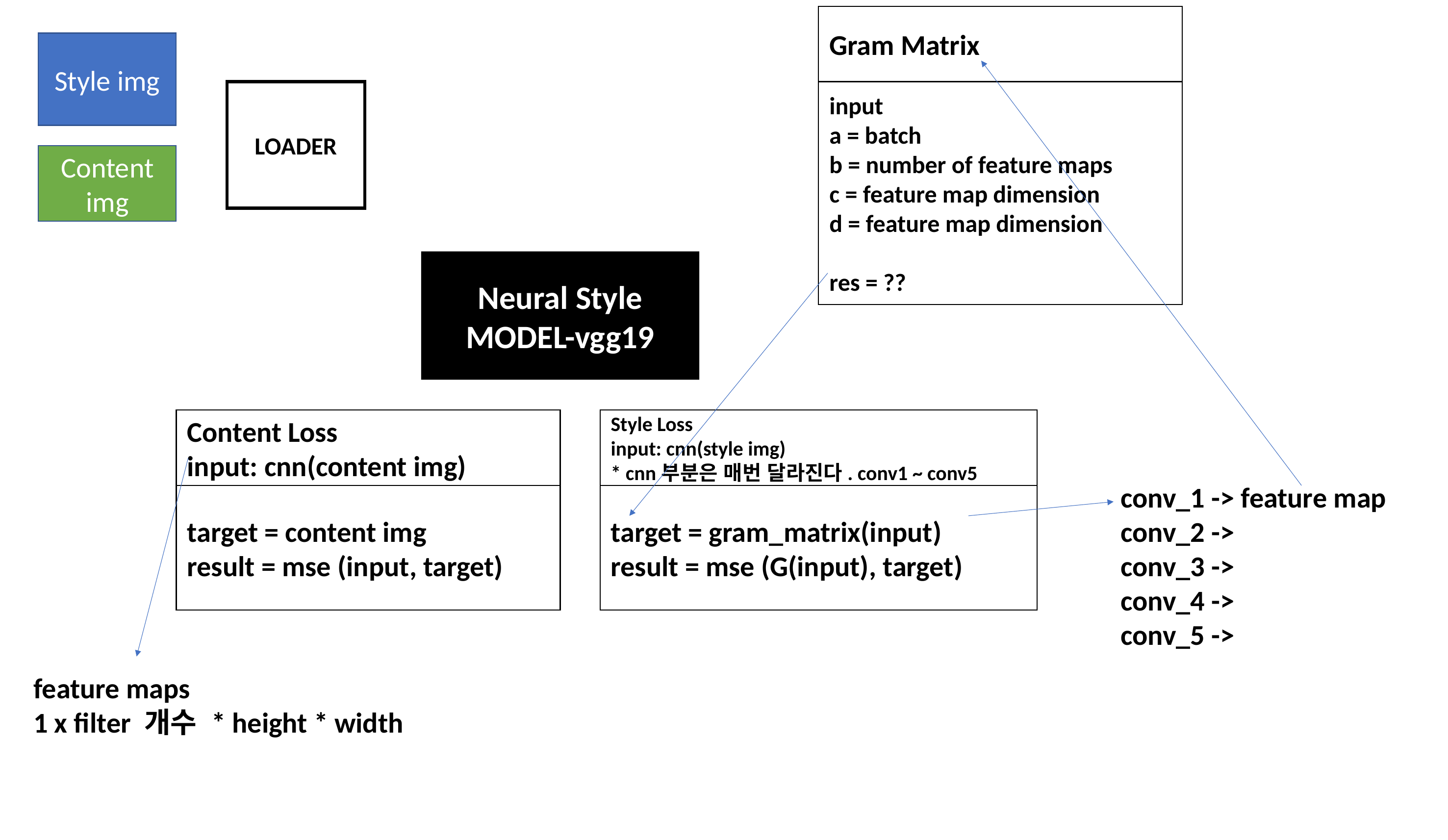

Gram Matrix
Style img
input
a = batch
b = number of feature maps
c = feature map dimension
d = feature map dimension

res = ??
LOADER
Content
img
Neural Style
MODEL-vgg19
Content Loss
input: cnn(content img)
Style Loss
input: cnn(style img)
* cnn부분은 매번 달라진다. conv1 ~ conv5
conv_1 -> feature map
conv_2 ->
conv_3 ->
conv_4 ->
conv_5 ->
target = content img
result = mse (input, target)
target = gram_matrix(input)
result = mse (G(input), target)
feature maps
1 x filter 개수 * height * width
*NOTE
Style image: 이미지 내의 스타일을 따라할 이미지
Content image: 이미지 내의 contents를 따라할 이미지
Input image:
	- 1. random noise: random noise 이미지를 content는 content image, style은 style image로 바꾸기 위함
	- 2. Content image: Content image의 style을 style image로 바꾸기 위함.

파이토치 튜토리얼은 input image 2에 해당하는 경우이다.
해당 부분이 언급이 없으니 나중에 구현할 일이 있으면 꼭 알려주자!